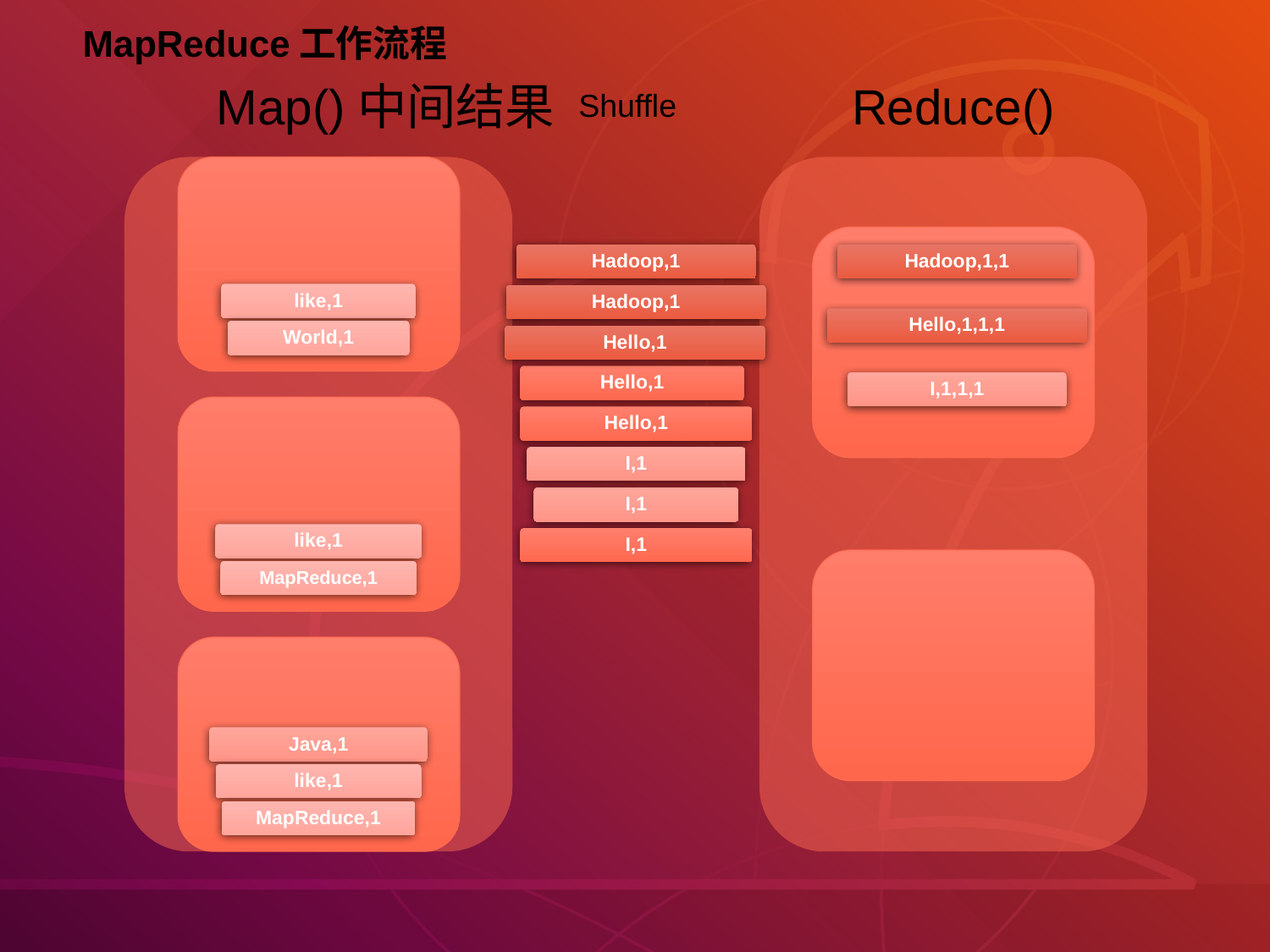

MapReduce工作流程
Map()中间结果
Reduce()

Shuffle

Hadoop,1
Hadoop,1,1
like,1
Hadoop,1
Hello,1,1,1
World,1
Hello,1
Hello,1
I,1,1,1

Hello,1
I,1
I,1
like,1
I,1
MapReduce,1

Java,1
like,1
MapReduce,1